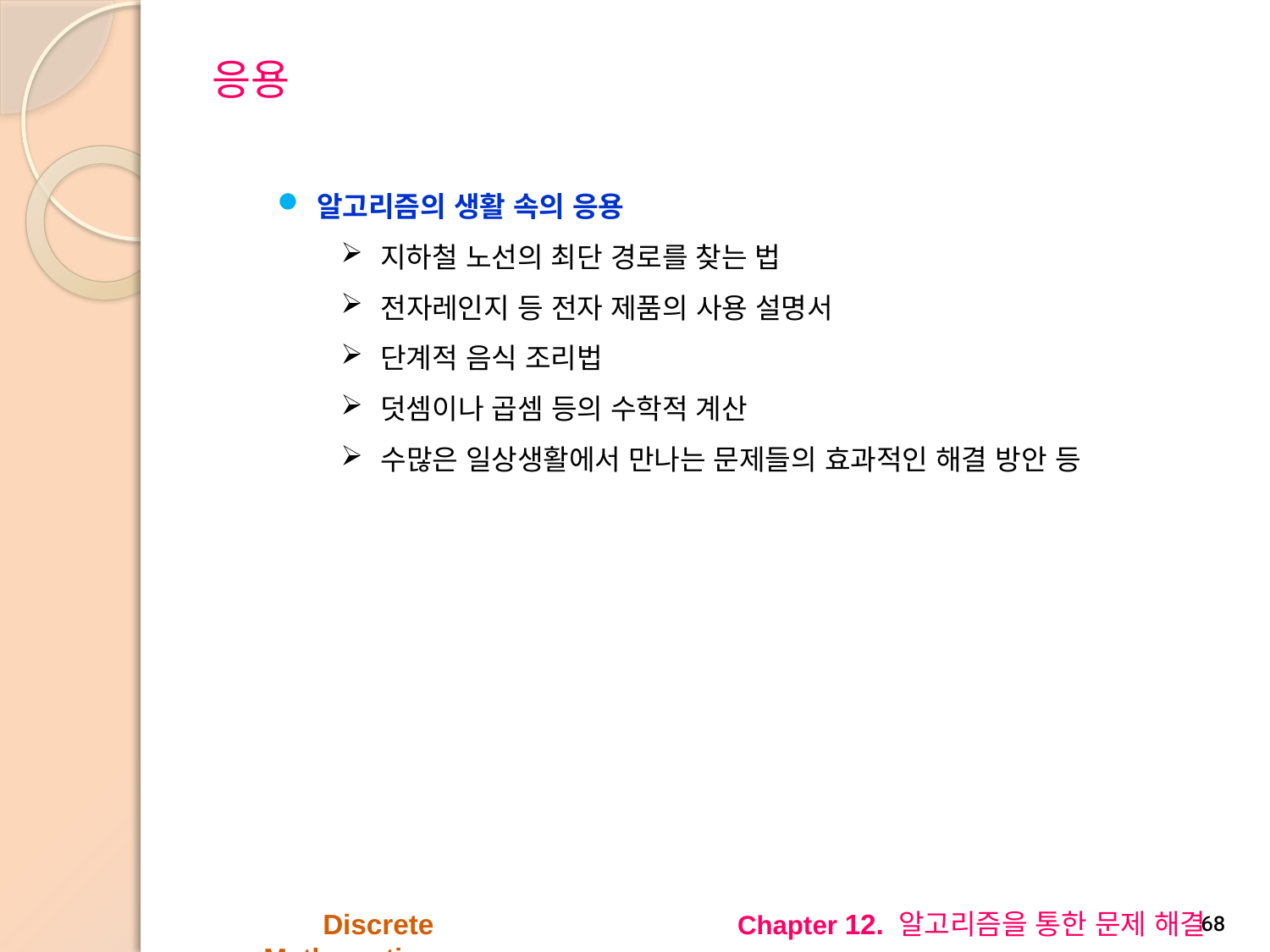

# 응용
알고리즘의 생활 속의 응용
지하철 노선의 최단 경로를 찾는 법
전자레인지 등 전자 제품의 사용 설명서
단계적 음식 조리법
덧셈이나 곱셈 등의 수학적 계산
수많은 일상생활에서 만나는 문제들의 효과적인 해결 방안 등
Discrete Mathematics
Chapter 12. 알고리즘을 통한 문제 해결
68